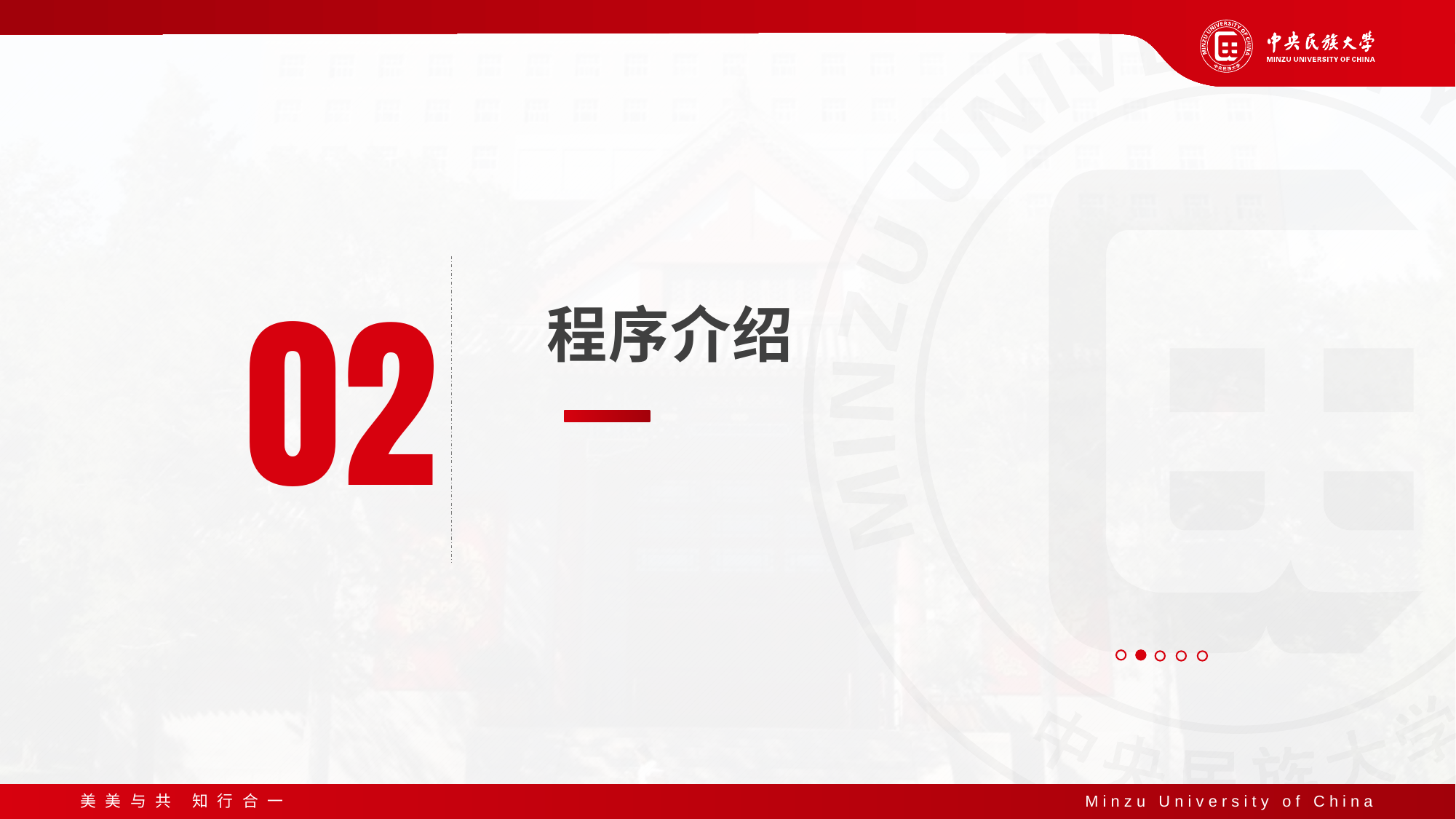

02
# 程序介绍

美美与共 知行合一
Minzu University of China